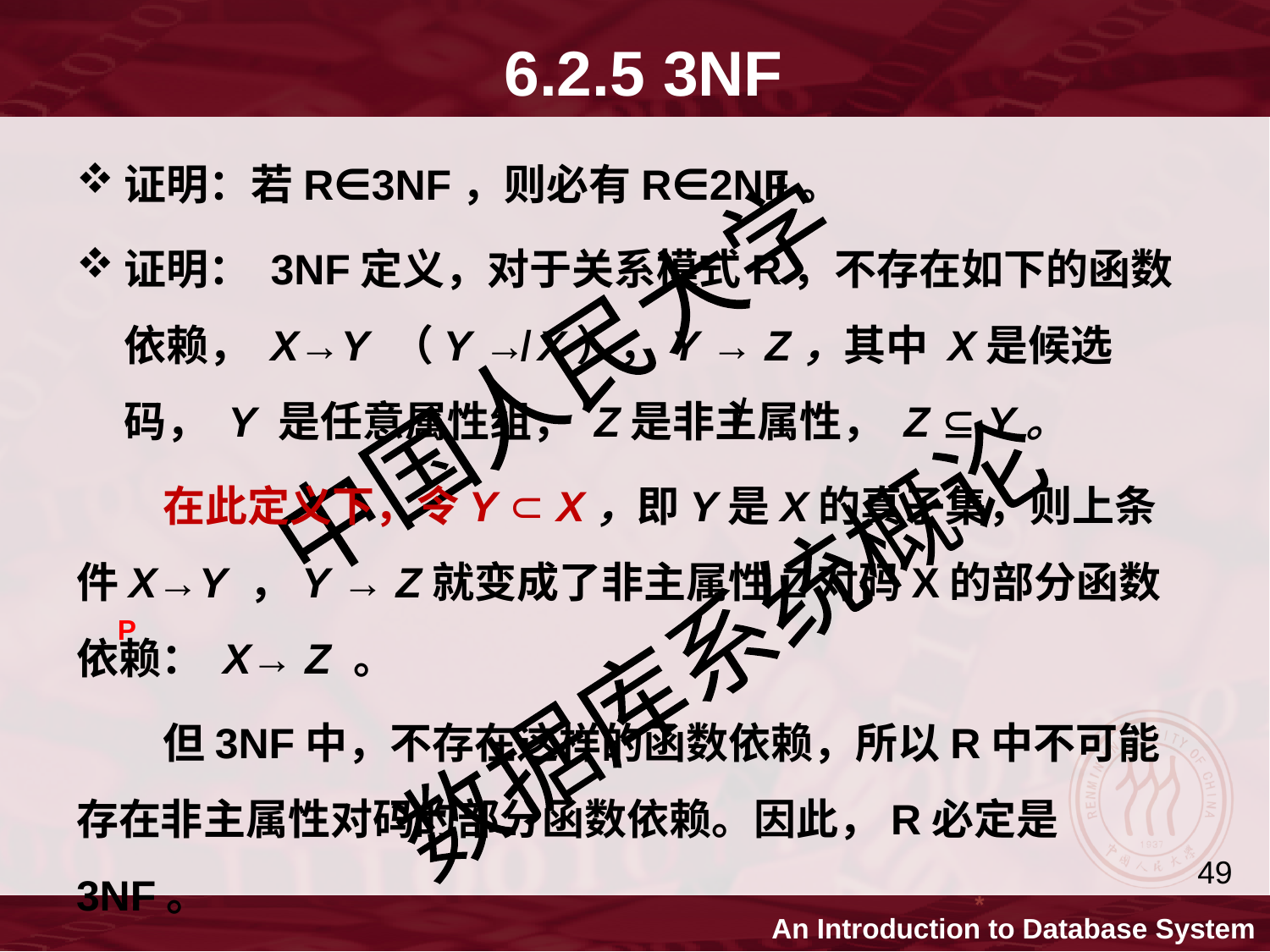

6.2.5 3NF
证明：若R∈3NF，则必有R∈2NF。
证明： 3NF定义，对于关系模式R，不存在如下的函数依赖， X→Y （Y ↛ X），Y → Z，其中 X是候选码， Y 是任意属性组， Z是非主属性， Z ⊆ Y。
        在此定义下，令Y ⊂ X，即Y是X的真子集，则上条件X→Y ，Y → Z就变成了非主属性Z对码X的部分函数依赖： X→ Z 。
        但3NF中，不存在这样的函数依赖，所以R中不可能存在非主属性对码的部分函数依赖。因此，R必定是3NF。

P

*